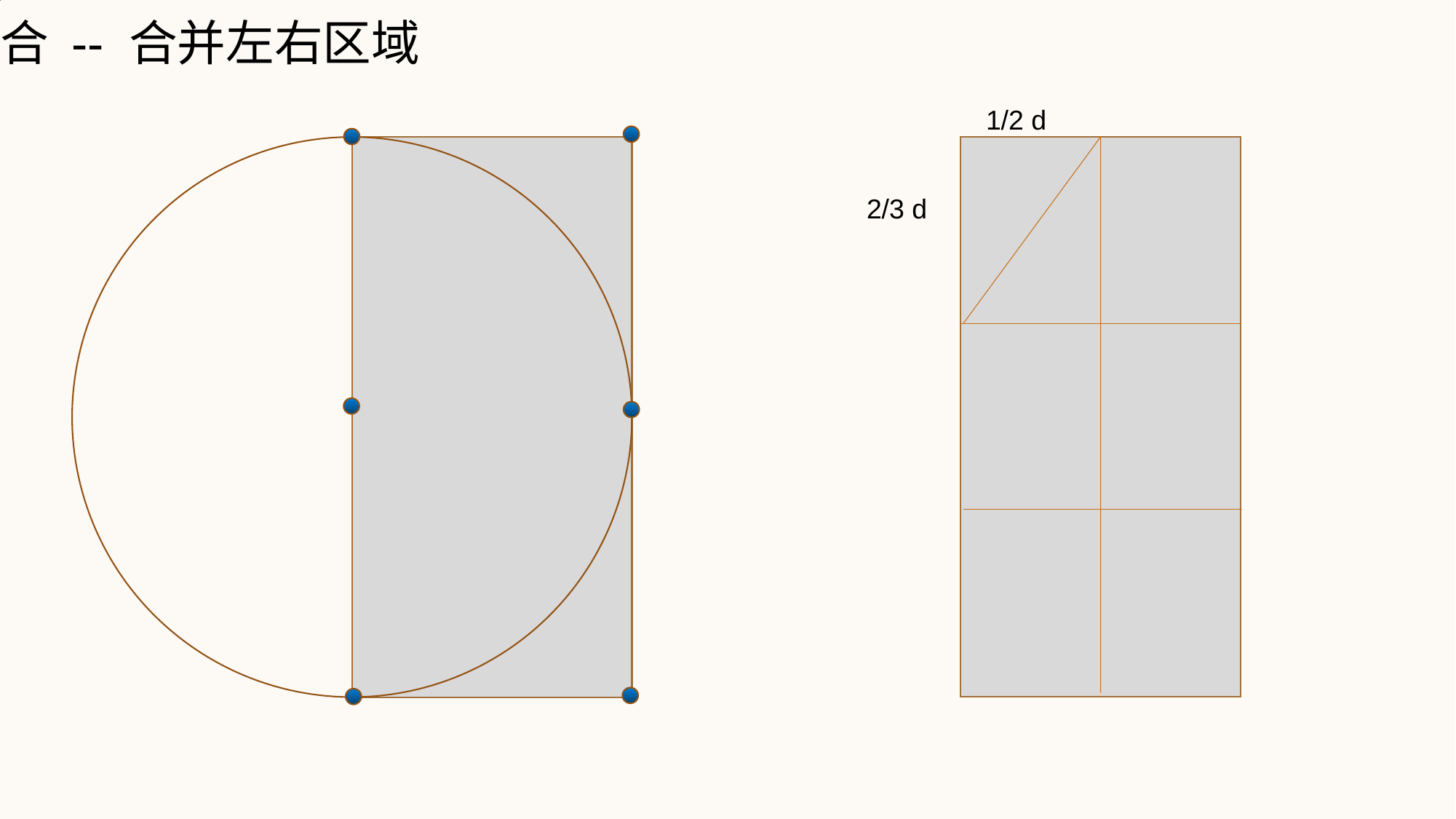

合 -- 合并左右区域
1/2 d

2/3 d